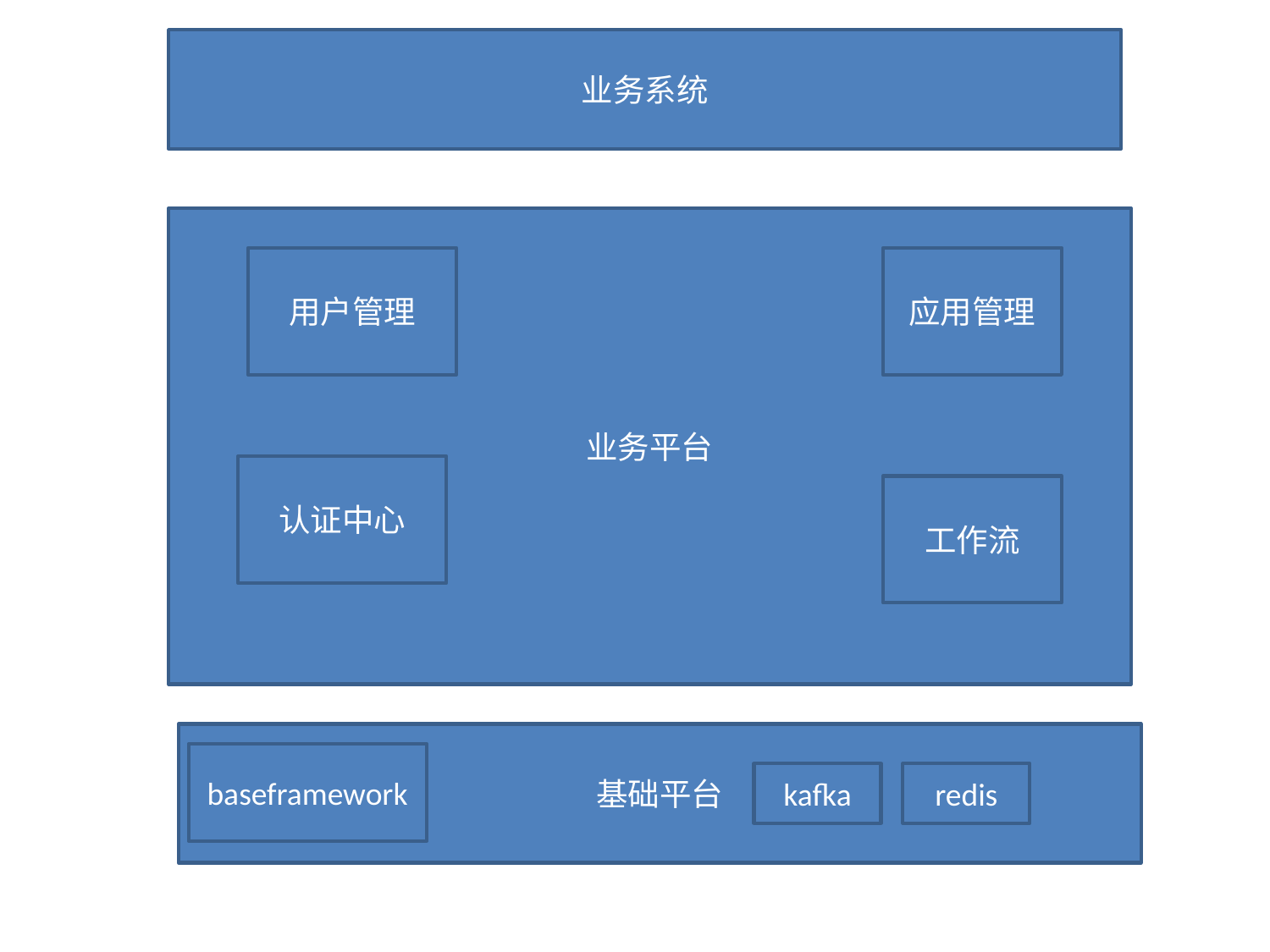

业务系统
业务平台
用户管理
应用管理
认证中心
工作流
基础平台
baseframework
kafka
redis